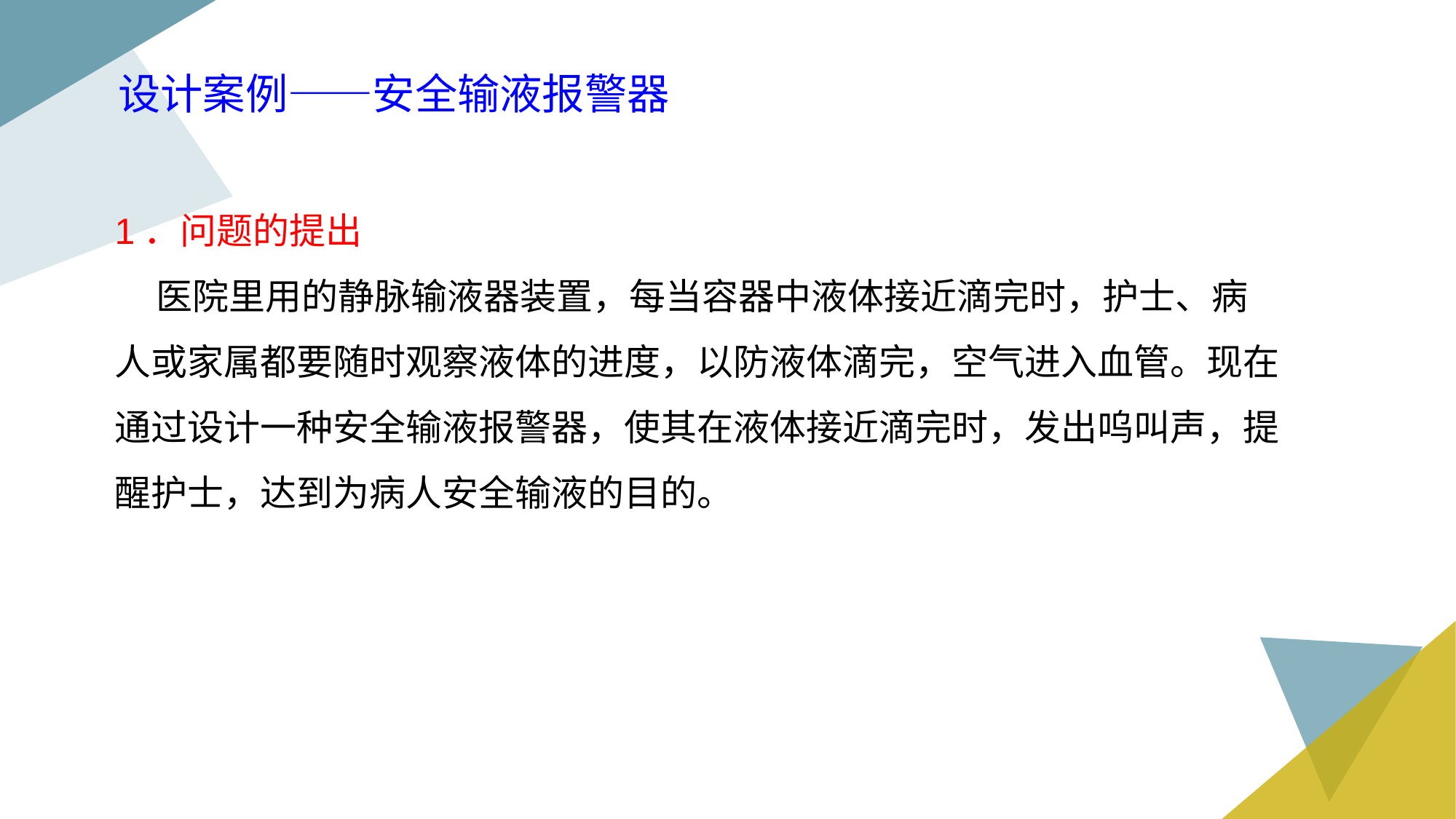

设计案例——安全输液报警器
1．问题的提出
    医院里用的静脉输液器装置，每当容器中液体接近滴完时，护士、病人或家属都要随时观察液体的进度，以防液体滴完，空气进入血管。现在通过设计一种安全输液报警器，使其在液体接近滴完时，发出呜叫声，提醒护士，达到为病人安全输液的目的。